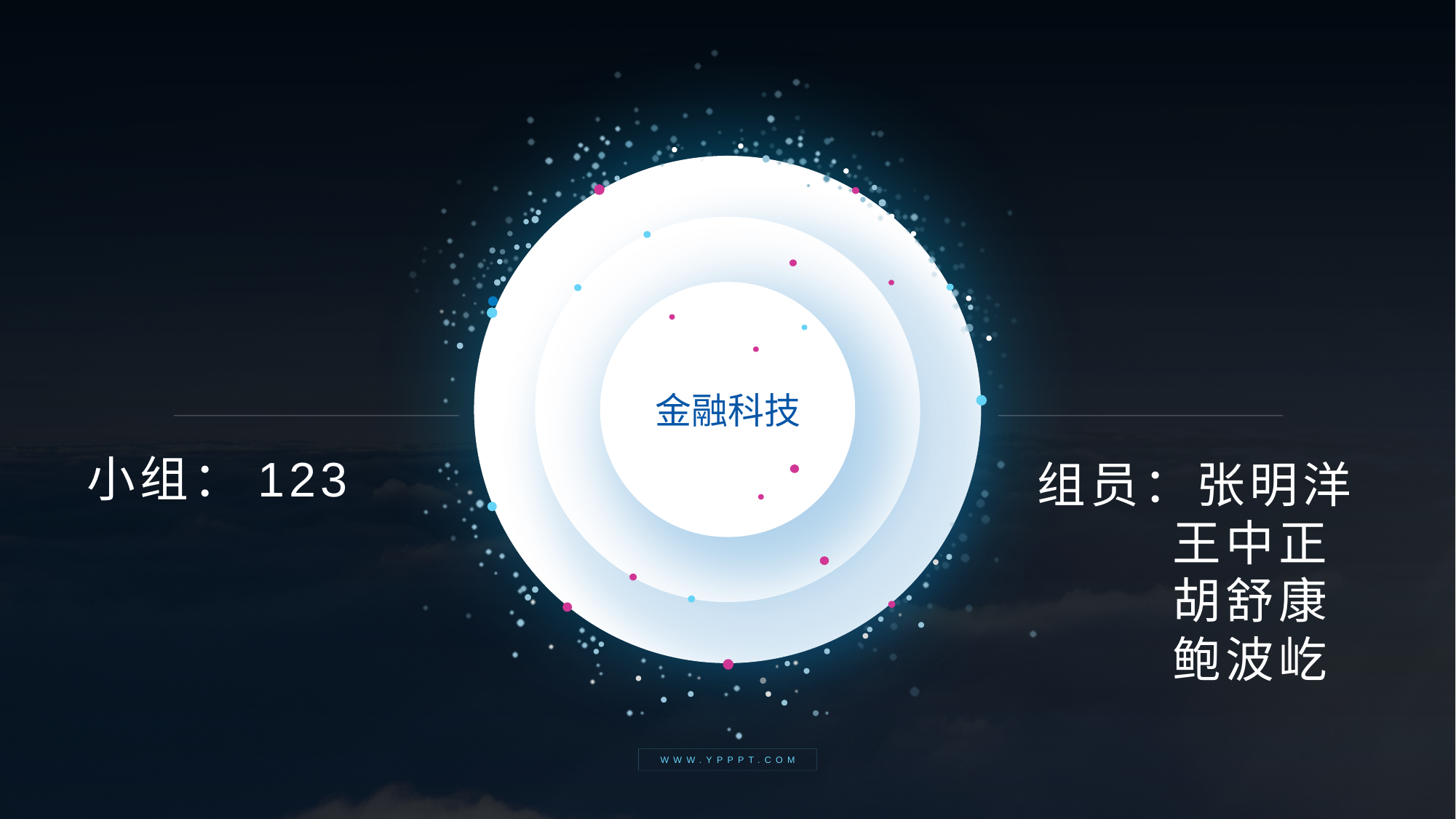

金融科技

小组：123
组员：张明洋
        王中正
        胡舒康
        鲍波屹

WWW.YPPPT.COM